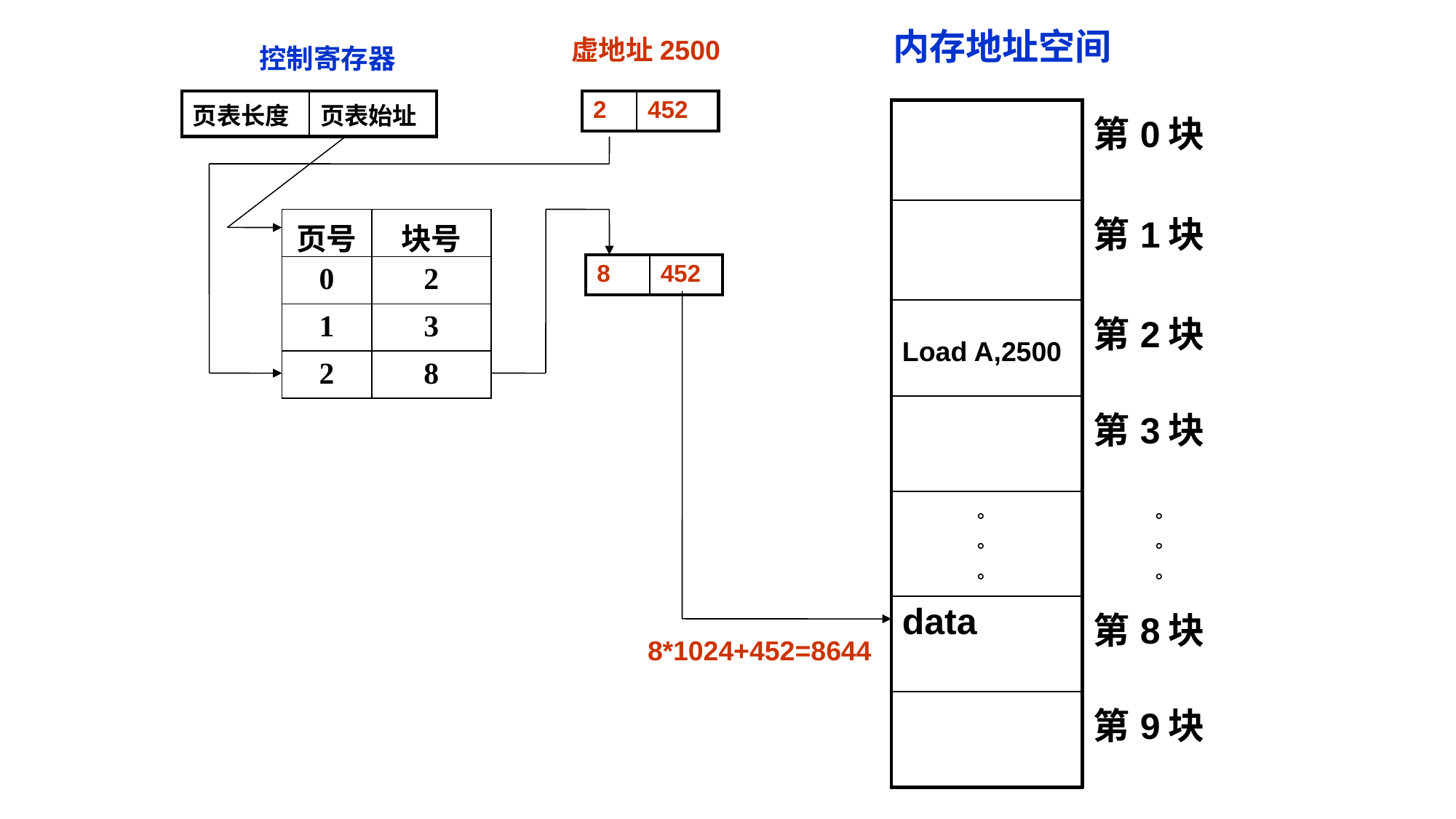

内存地址空间
虚地址2500
控制寄存器
| 页表长度 | 页表始址 |
| --- | --- |
| 2 | 452 |
| --- | --- |
|  | 第0块 |
| --- | --- |
|  | 第1块 |
| Load A,2500 | 第2块 |
|  | 第3块 |
| 。 。 。 | 。 。 。 |
| data | 第8块 |
|  | 第9块 |

| 页号 | 块号 |
| --- | --- |
| 0 | 2 |
| 1 | 3 |
| 2 | 8 |
| 8 | 452 |
| --- | --- |

8*1024+452=8644